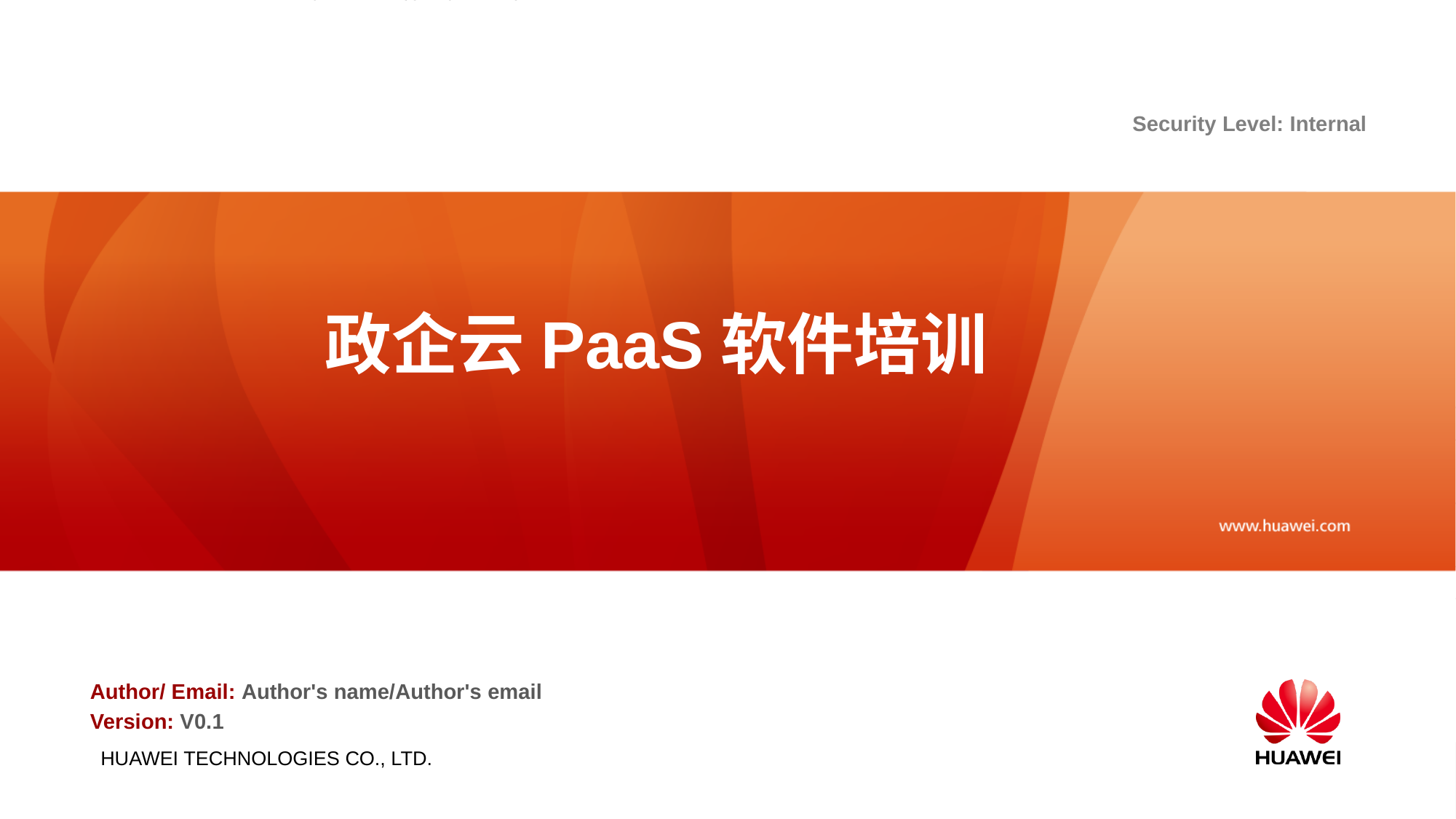

Security Level: Internal
# 政企云PaaS软件培训
Author/ Email: Author's name/Author's email
Version: V0.1